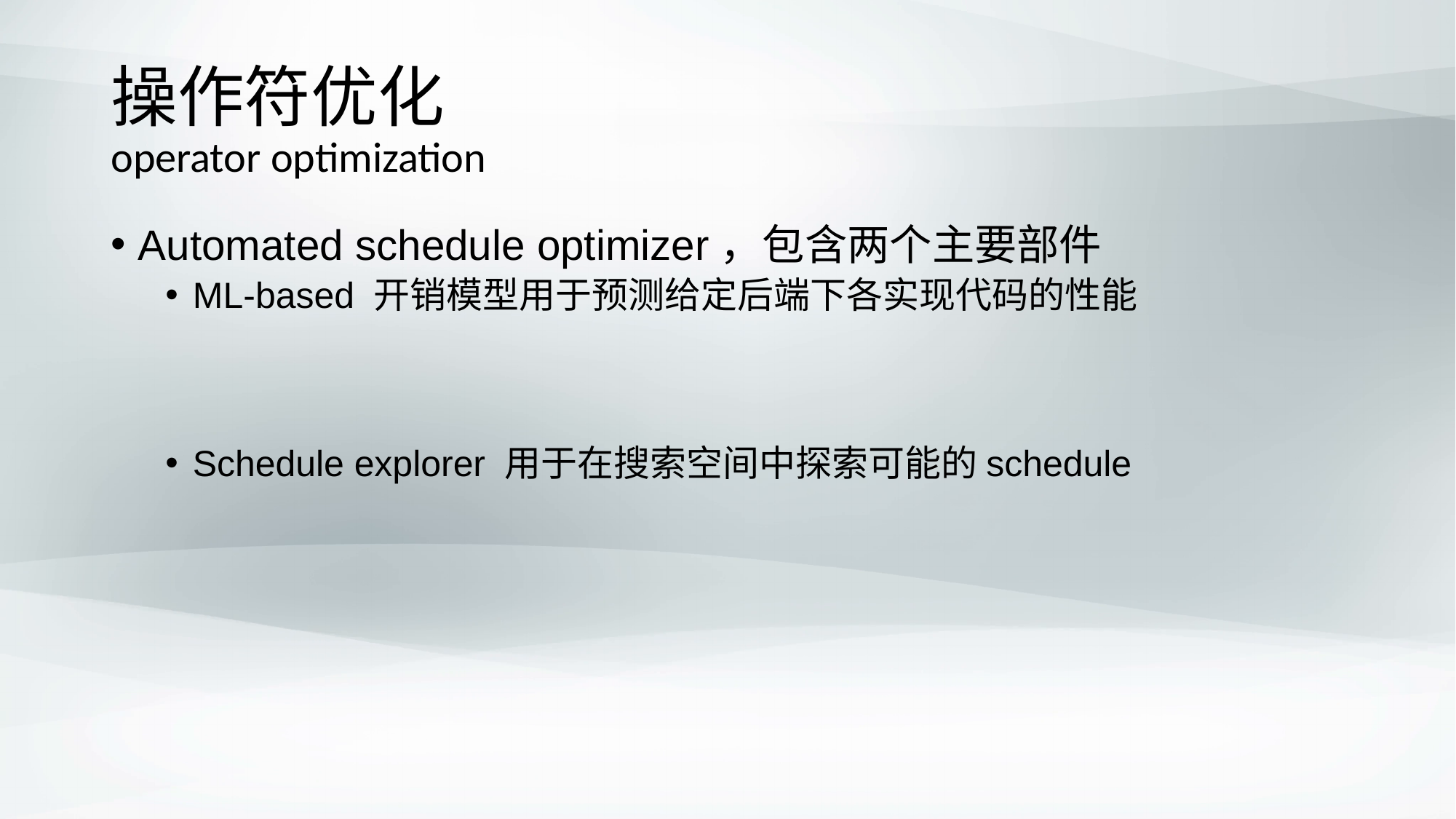

# 操作符优化 operator optimization
Automated schedule optimizer，包含两个主要部件
ML-based 开销模型用于预测给定后端下各实现代码的性能

Schedule explorer 用于在搜索空间中探索可能的schedule